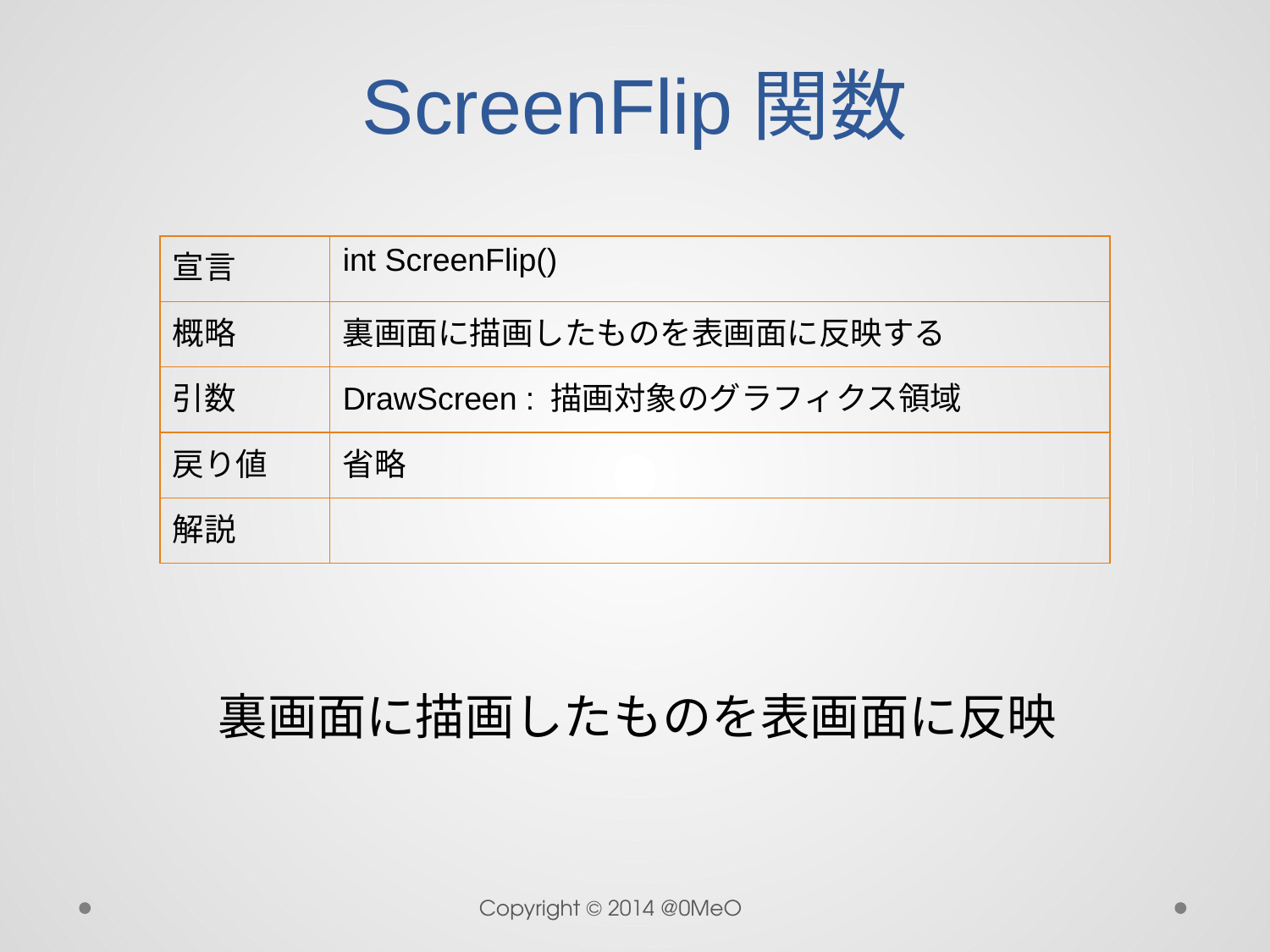

# ScreenFlip関数
| 宣言 | int ScreenFlip() |
| --- | --- |
| 概略 | 裏画面に描画したものを表画面に反映する |
| 引数 | DrawScreen : 描画対象のグラフィクス領域 |
| 戻り値 | 省略 |
| 解説 |  |
裏画面に描画したものを表画面に反映